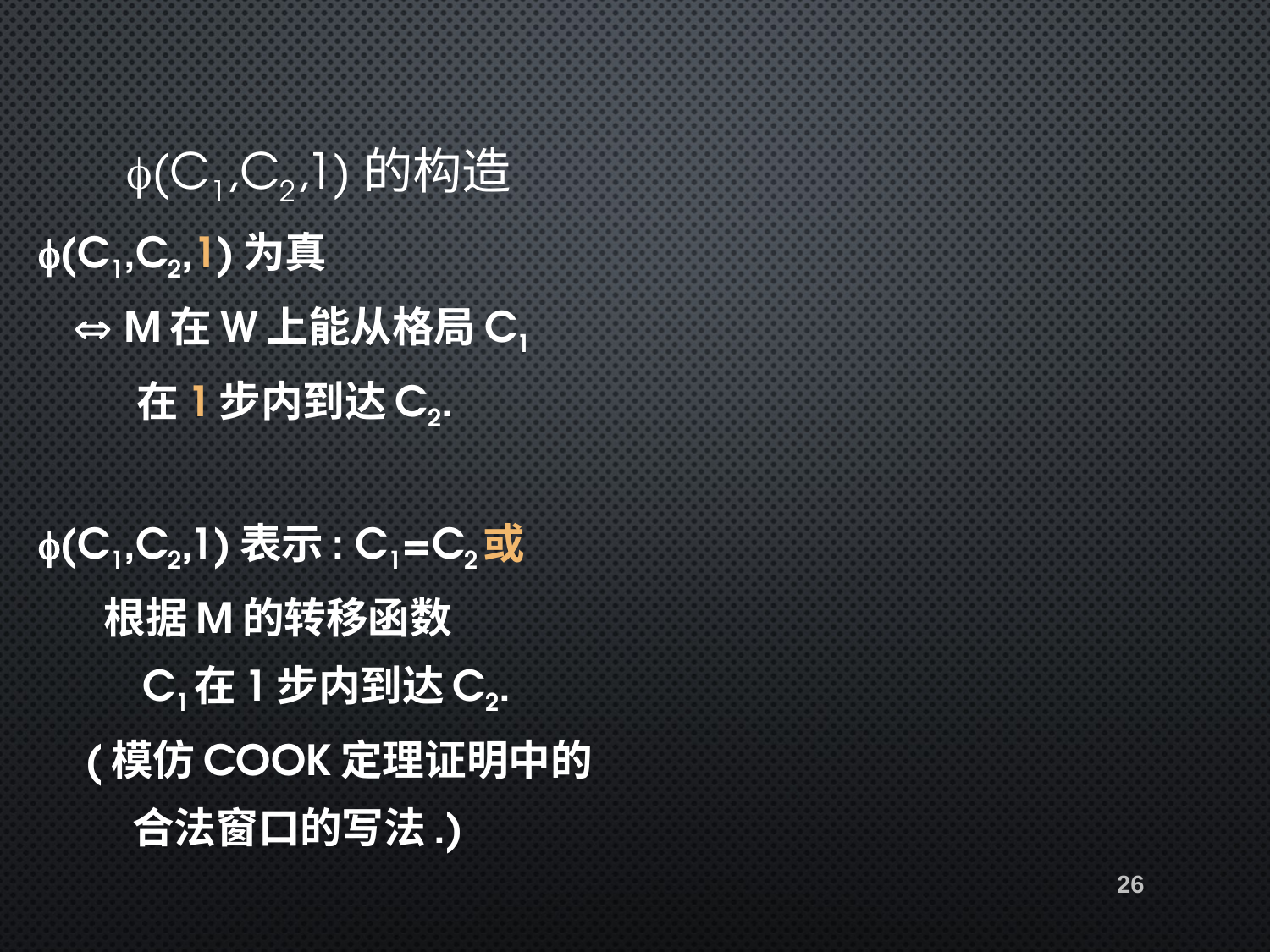

# φ(c1,c2,1)的构造
φ(c1,c2,1)为真
   ⇔ M在w上能从格局c1
                 在1步内到达c2.

φ(c1,c2,1)表示: c1=c2或
      根据M的转移函数
         c1在1步内到达c2.
    (模仿Cook定理证明中的
         合法窗口的写法.)
26